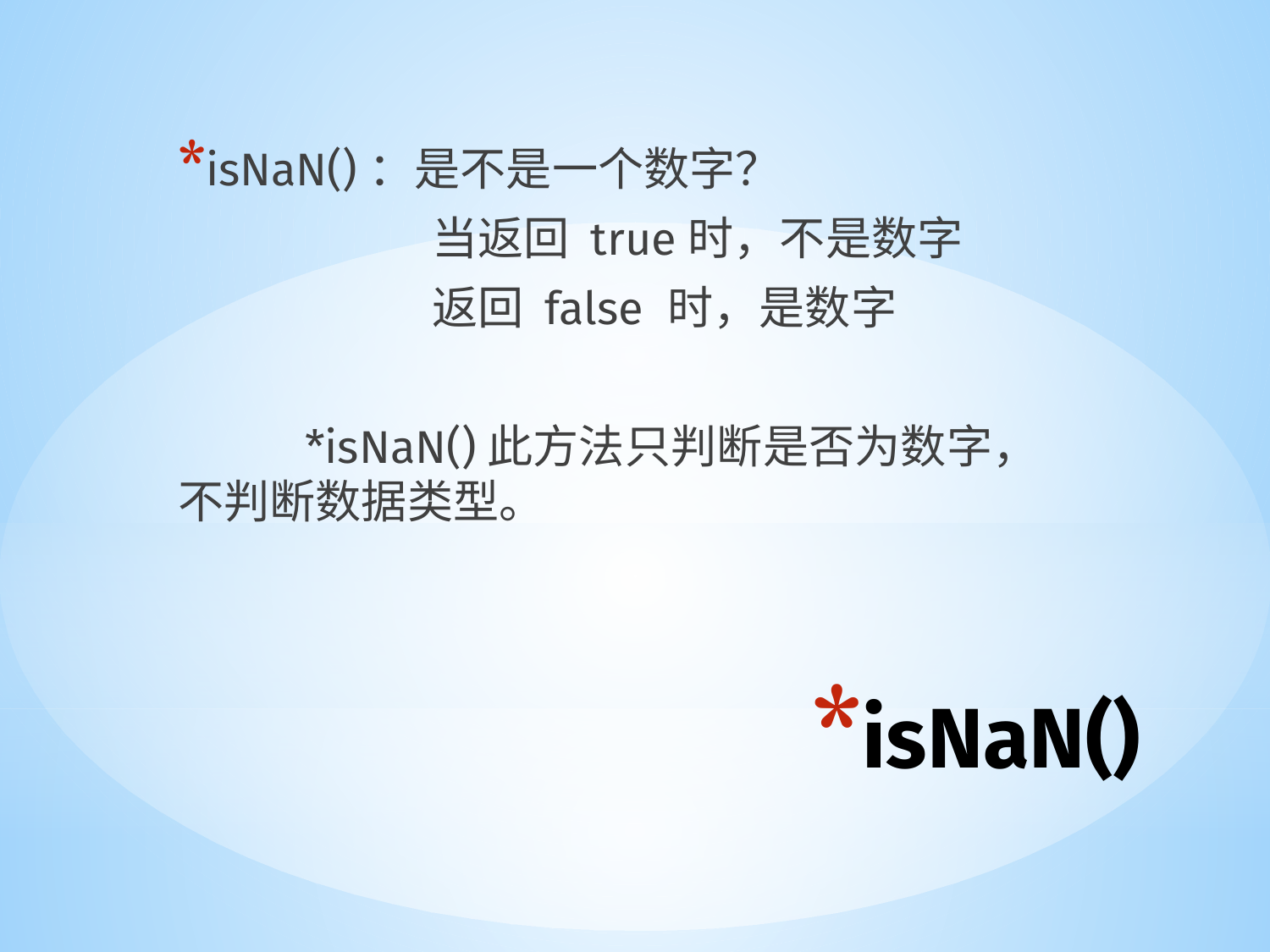

isNaN()：是不是一个数字？
		当返回 true时，不是数字
		返回 false 时，是数字

	*isNaN()此方法只判断是否为数字，不判断数据类型。
# isNaN()